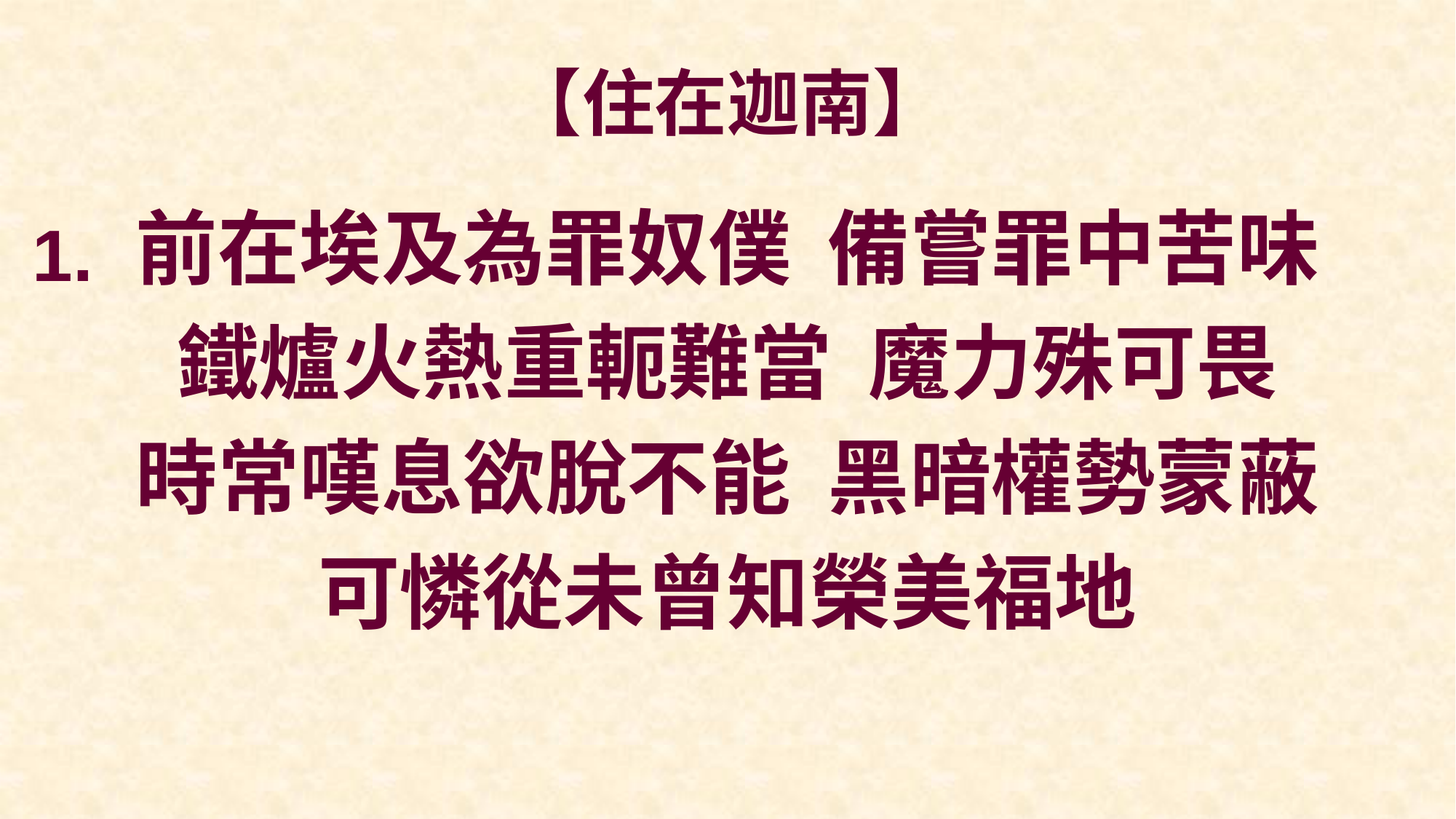

# 【住在迦南】
前在埃及為罪奴僕  備嘗罪中苦味
鐵爐火熱重軛難當  魔力殊可畏
時常嘆息欲脫不能  黑暗權勢蒙蔽
可憐從未曾知榮美福地
1.